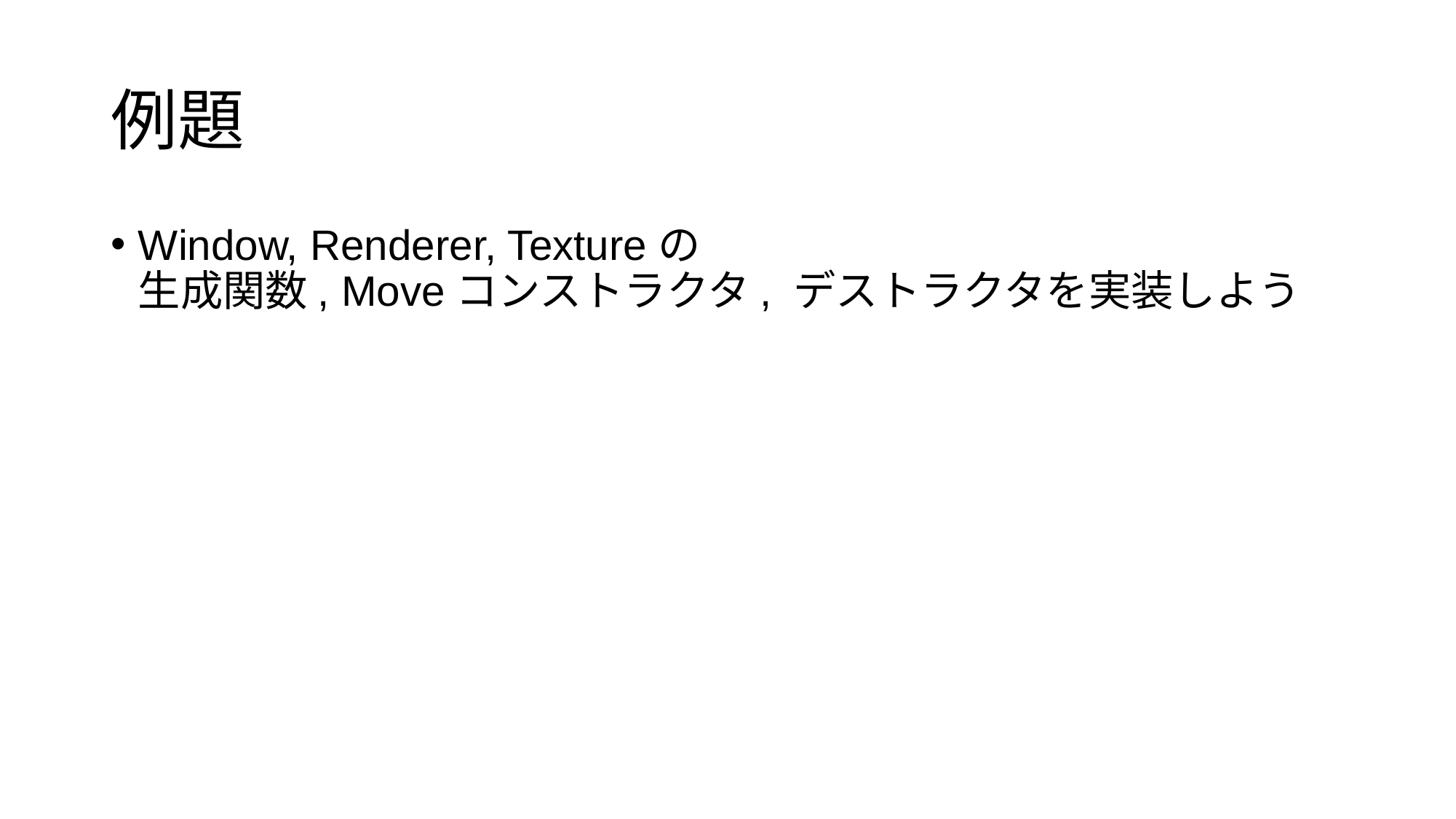

# 例題
Window, Renderer, Textureの
生成関数, Moveコンストラクタ, デストラクタを実装しよう